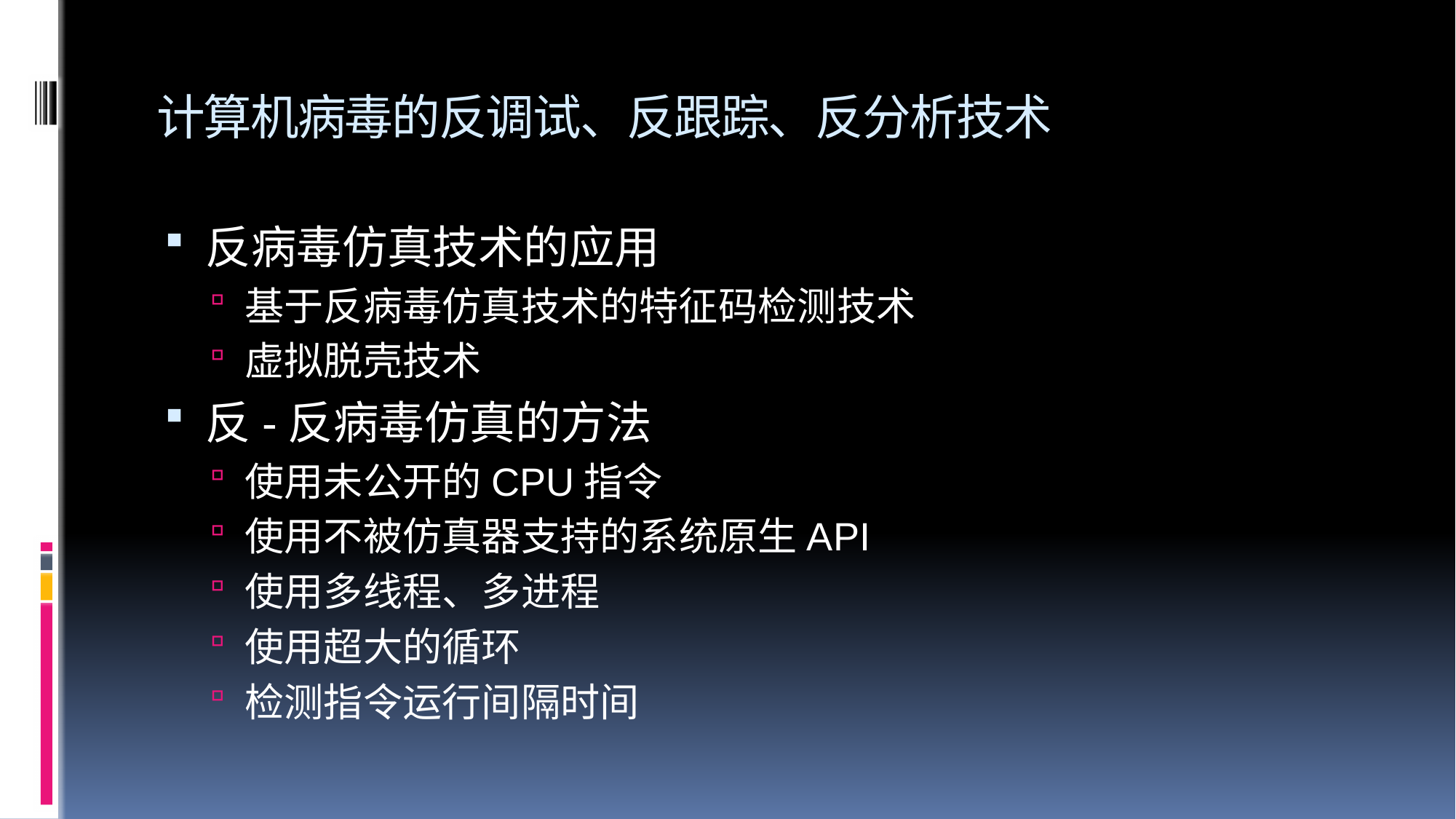

# 计算机病毒的反调试、反跟踪、反分析技术
反病毒仿真技术的应用
基于反病毒仿真技术的特征码检测技术
虚拟脱壳技术
反-反病毒仿真的方法
使用未公开的CPU指令
使用不被仿真器支持的系统原生API
使用多线程、多进程
使用超大的循环
检测指令运行间隔时间